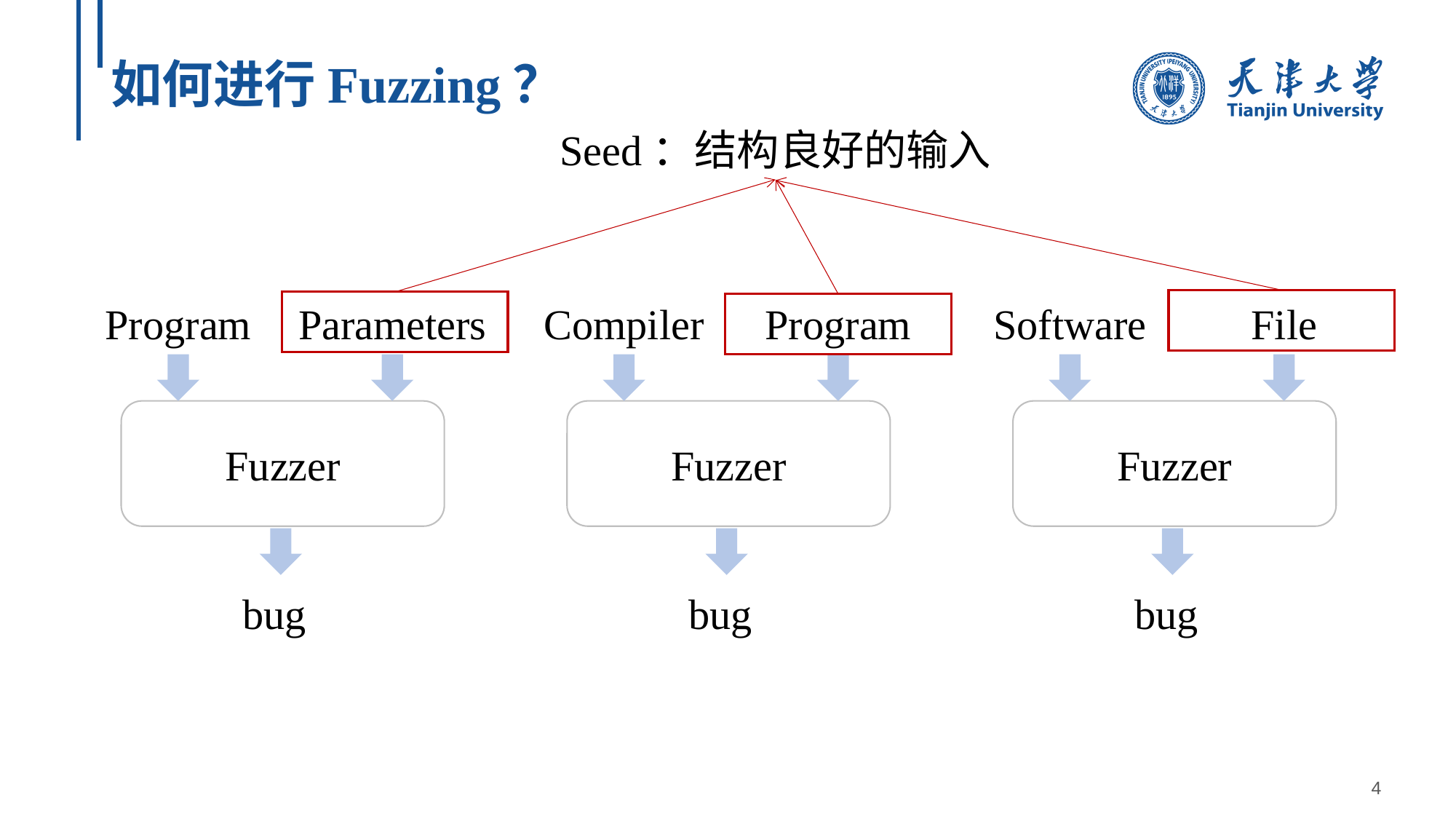

# 如何进行Fuzzing？
Seed：结构良好的输入

Program
Parameters

Fuzzer

bug

Compiler
Program

Fuzzer

bug
Software
File

Fuzzer

bug